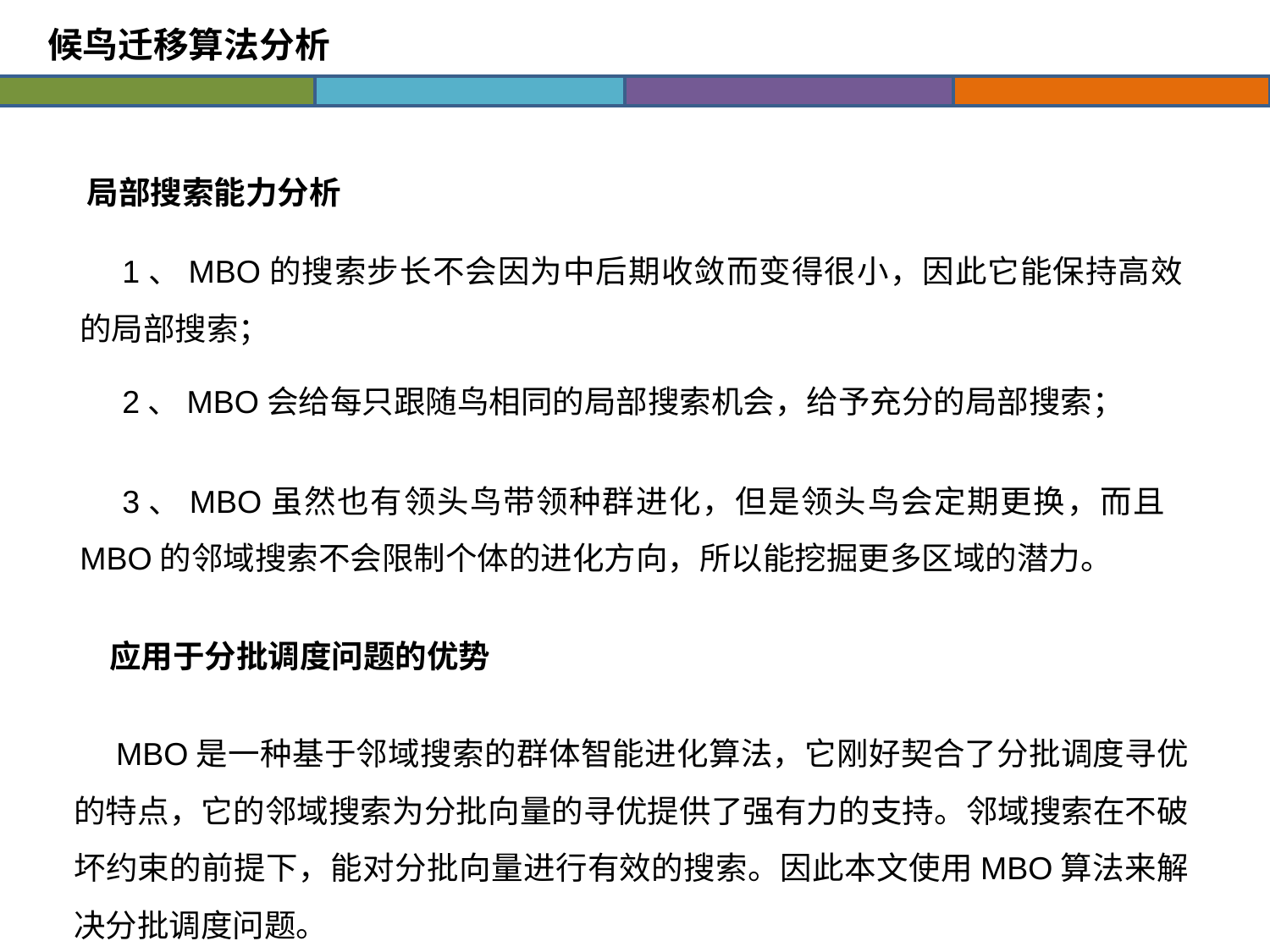

候鸟迁移算法分析
局部搜索能力分析
1、MBO的搜索步长不会因为中后期收敛而变得很小，因此它能保持高效的局部搜索；
2、MBO会给每只跟随鸟相同的局部搜索机会，给予充分的局部搜索；
3、MBO虽然也有领头鸟带领种群进化，但是领头鸟会定期更换，而且MBO的邻域搜索不会限制个体的进化方向，所以能挖掘更多区域的潜力。
应用于分批调度问题的优势
MBO是一种基于邻域搜索的群体智能进化算法，它刚好契合了分批调度寻优的特点，它的邻域搜索为分批向量的寻优提供了强有力的支持。邻域搜索在不破坏约束的前提下，能对分批向量进行有效的搜索。因此本文使用MBO算法来解决分批调度问题。